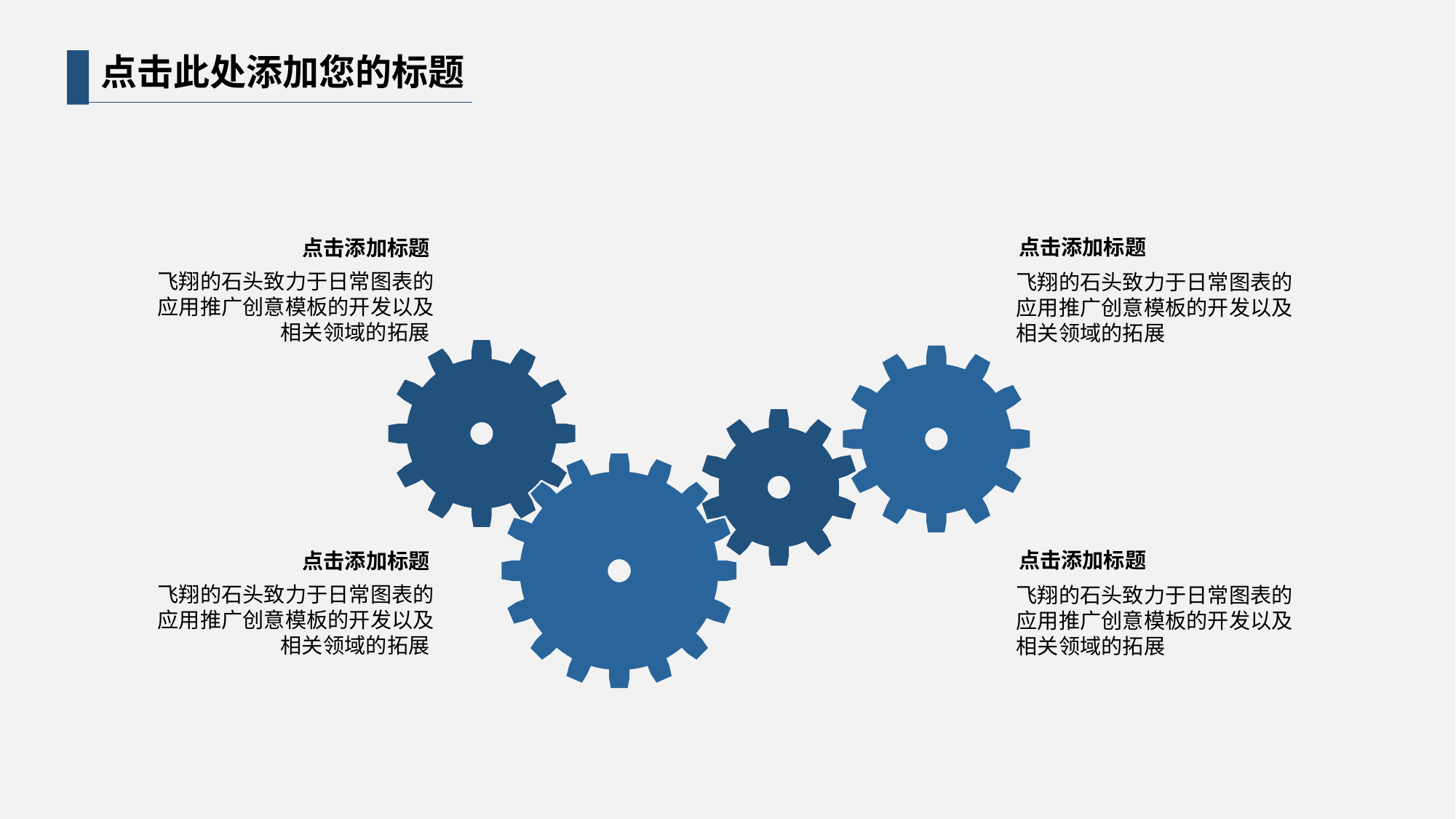

点击此处添加您的标题

点击添加标题
飞翔的石头致力于日常图表的应用推广创意模板的开发以及相关领域的拓展
点击添加标题
飞翔的石头致力于日常图表的应用推广创意模板的开发以及相关领域的拓展
点击添加标题
飞翔的石头致力于日常图表的应用推广创意模板的开发以及相关领域的拓展
点击添加标题
飞翔的石头致力于日常图表的应用推广创意模板的开发以及相关领域的拓展